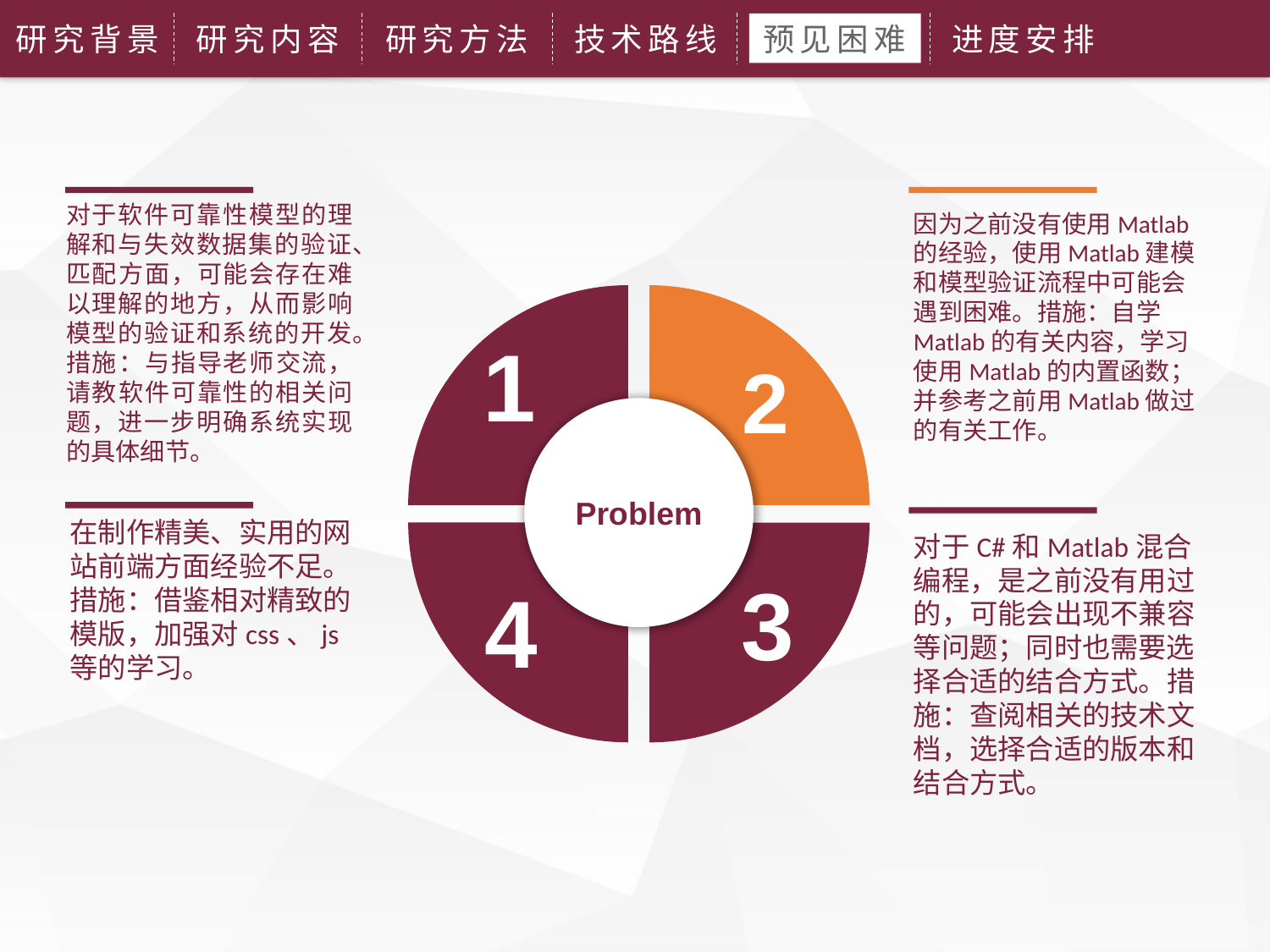

研究背景
研究内容
研究方法
技术路线
预见困难
进度安排

对于软件可靠性模型的理解和与失效数据集的验证、匹配方面，可能会存在难以理解的地方，从而影响模型的验证和系统的开发。措施：与指导老师交流，请教软件可靠性的相关问题，进一步明确系统实现的具体细节。
因为之前没有使用Matlab的经验，使用Matlab建模和模型验证流程中可能会遇到困难。措施：自学Matlab的有关内容，学习使用Matlab的内置函数；并参考之前用Matlab做过的有关工作。

1
2
Problem
3
4

在制作精美、实用的网站前端方面经验不足。措施：借鉴相对精致的模版，加强对css、js等的学习。
对于C#和Matlab混合编程，是之前没有用过的，可能会出现不兼容等问题；同时也需要选择合适的结合方式。措施：查阅相关的技术文档，选择合适的版本和结合方式。